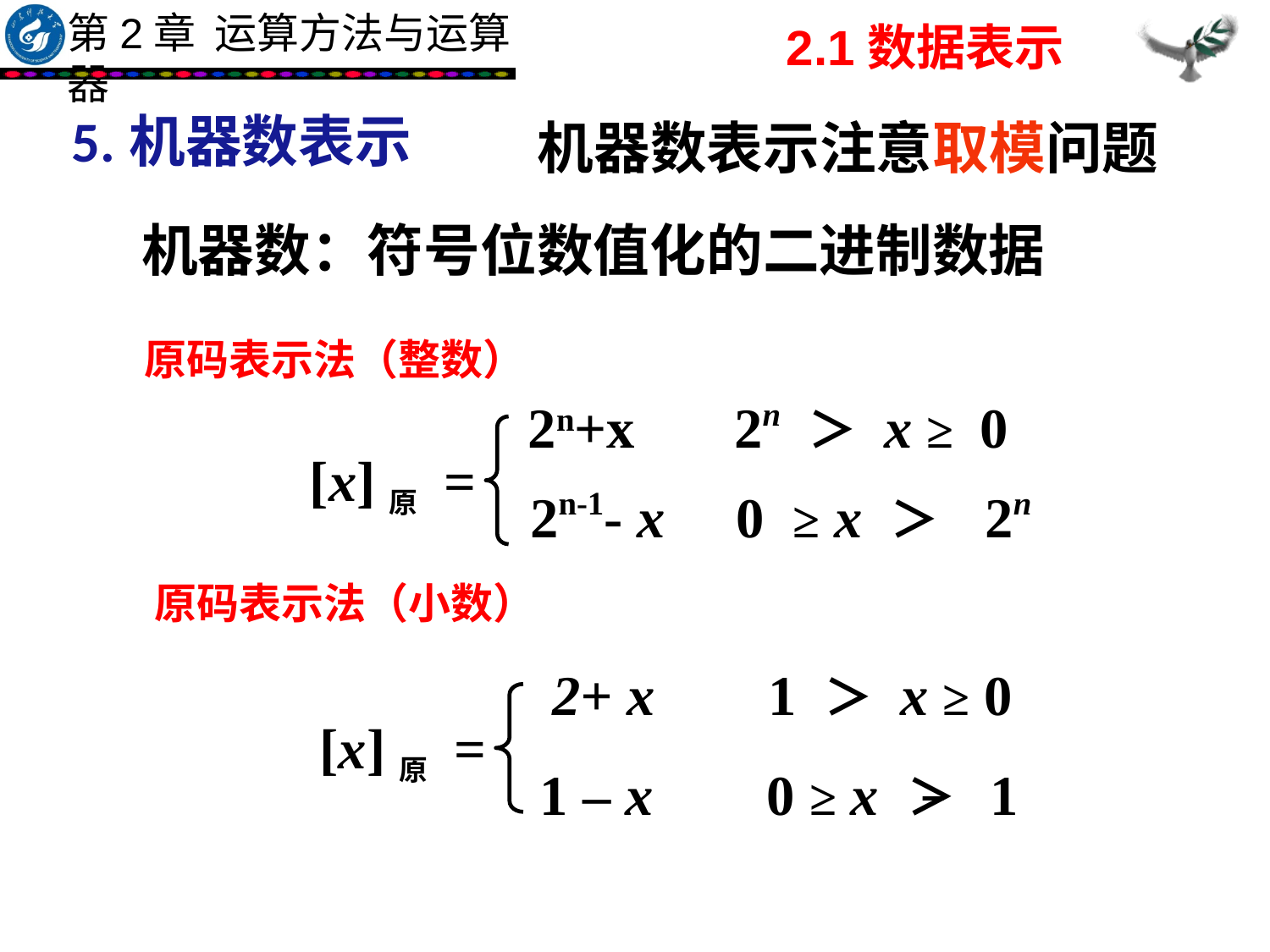

2.1数据表示
5.机器数表示
机器数表示注意取模问题
机器数：符号位数值化的二进制数据
原码表示法（整数）
2n+x       2n ＞ x ≥  0

[x]原 =
2n-1- x     0  ≥ x ＞   2n
原码表示法（小数）
 2+ x        1 ＞ x ≥ 0

[x]原 =
1 – x        0 ≥ x ＞  1